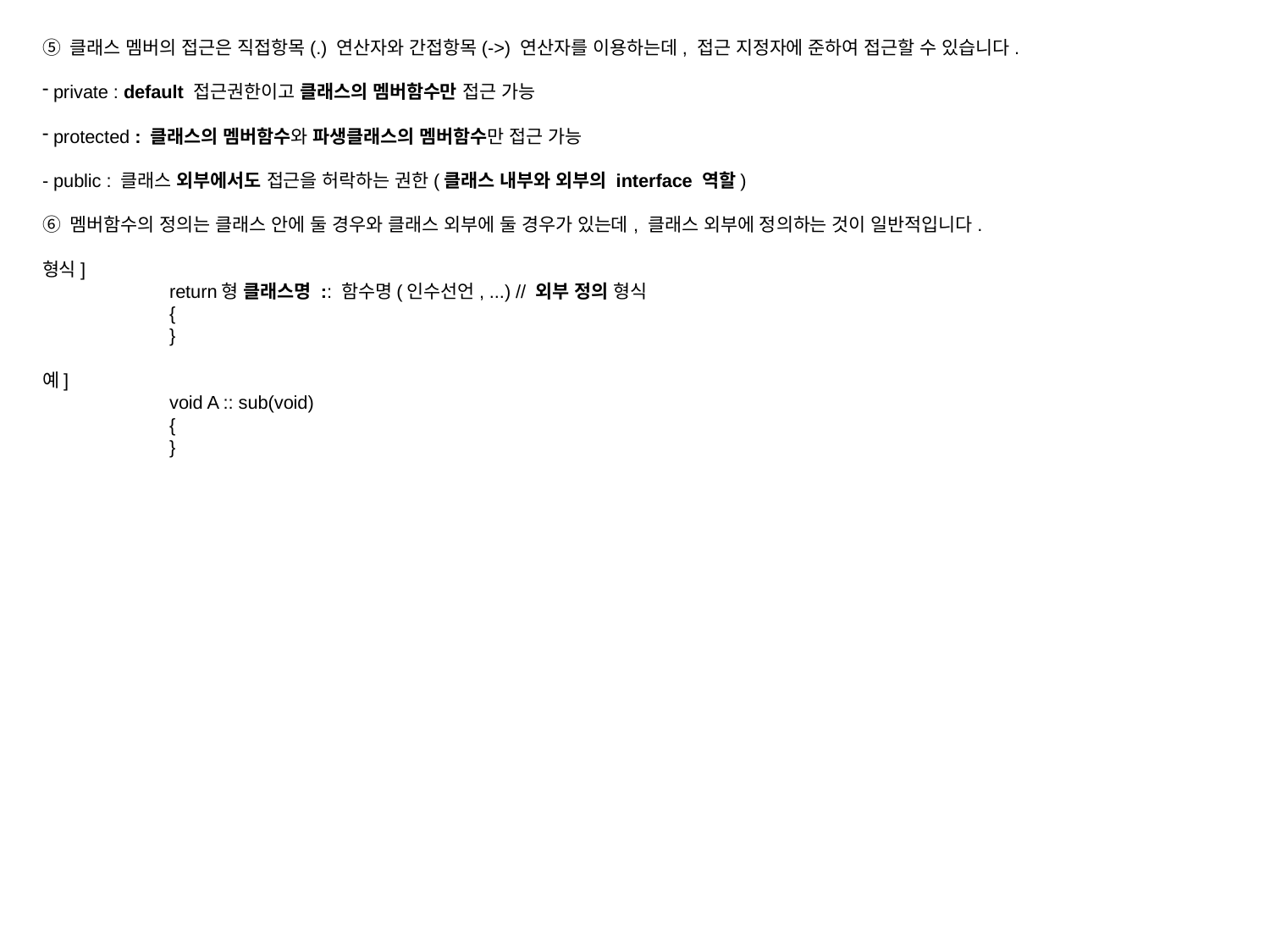

⑤ 클래스 멤버의 접근은 직접항목(.) 연산자와 간접항목(->) 연산자를 이용하는데, 접근 지정자에 준하여 접근할 수 있습니다.

 private : default 접근권한이고 클래스의 멤버함수만 접근 가능

 protected : 클래스의 멤버함수와 파생클래스의 멤버함수만 접근 가능

- public : 클래스 외부에서도 접근을 허락하는 권한(클래스 내부와 외부의 interface 역할)

⑥ 멤버함수의 정의는 클래스 안에 둘 경우와 클래스 외부에 둘 경우가 있는데, 클래스 외부에 정의하는 것이 일반적입니다.

형식]
	return형 클래스명 :: 함수명(인수선언, ...) // 외부 정의 형식
	{
	}

예]
	void A :: sub(void)
	{
	}